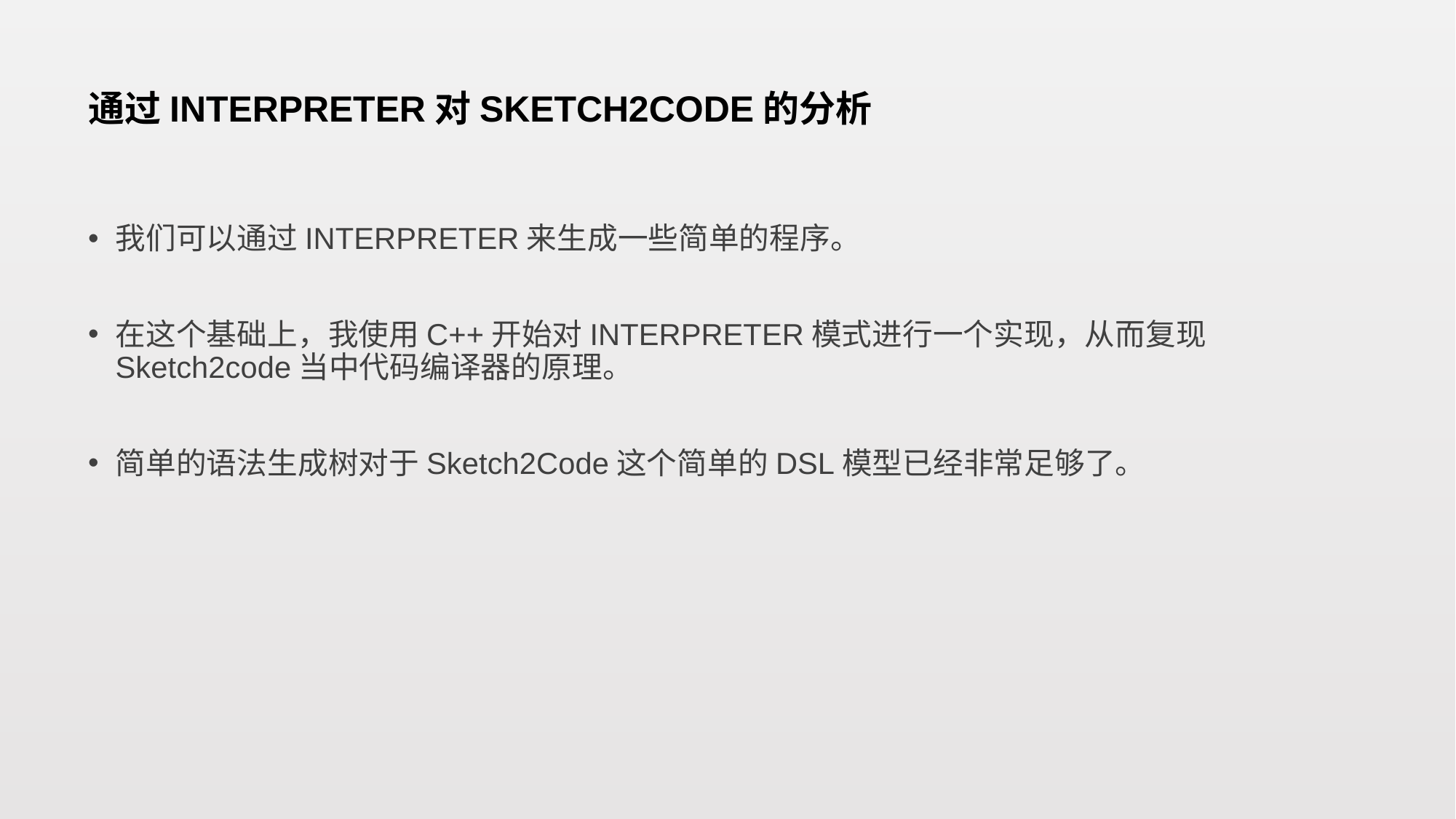

# 通过INTERPRETER对SKETCH2CODE的分析
我们可以通过INTERPRETER来生成一些简单的程序。

在这个基础上，我使用C++开始对INTERPRETER模式进行一个实现，从而复现Sketch2code当中代码编译器的原理。

简单的语法生成树对于Sketch2Code这个简单的DSL模型已经非常足够了。